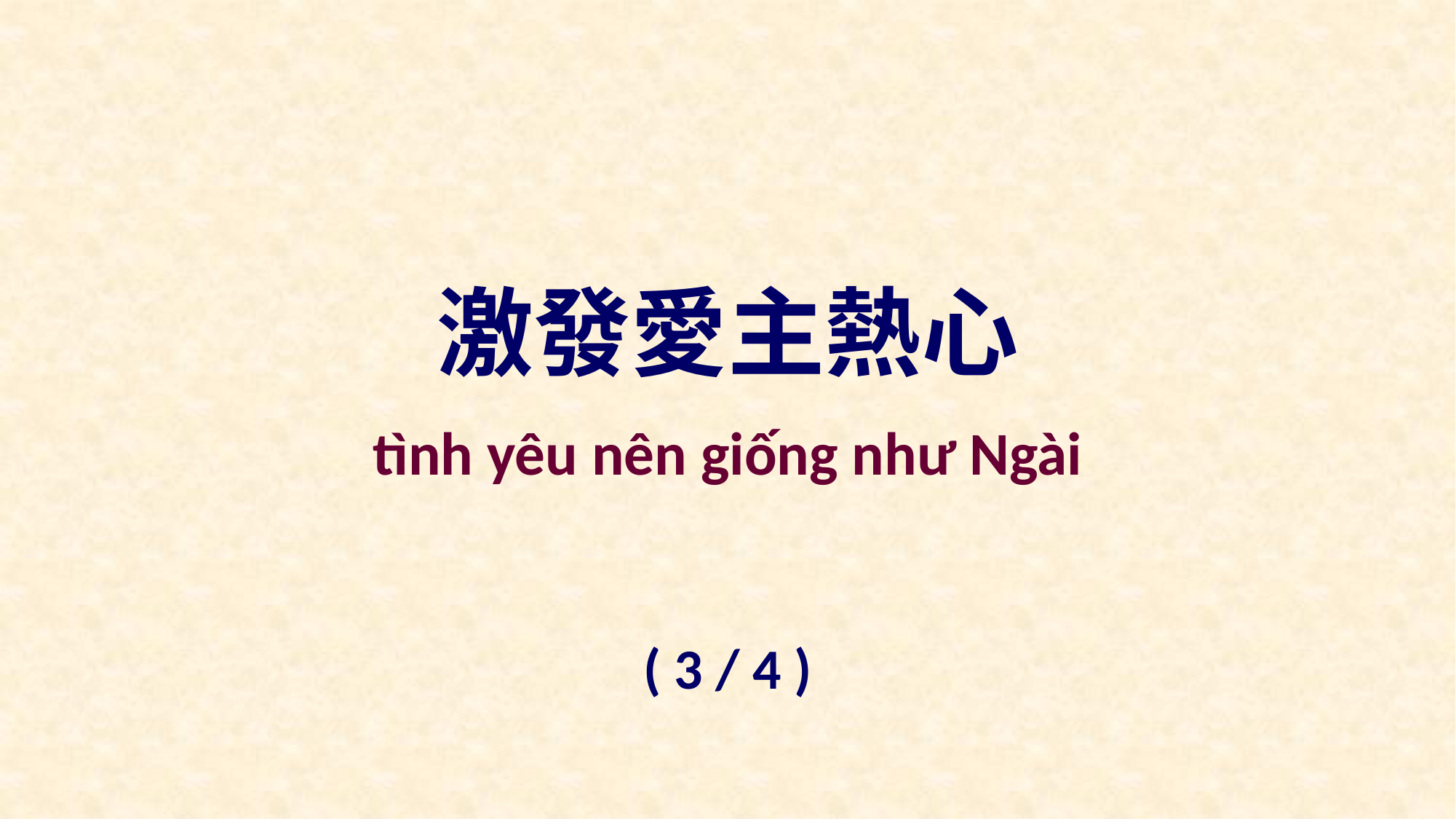

激發愛主熱心
tình yêu nên giống như Ngài
( 3 / 4 )